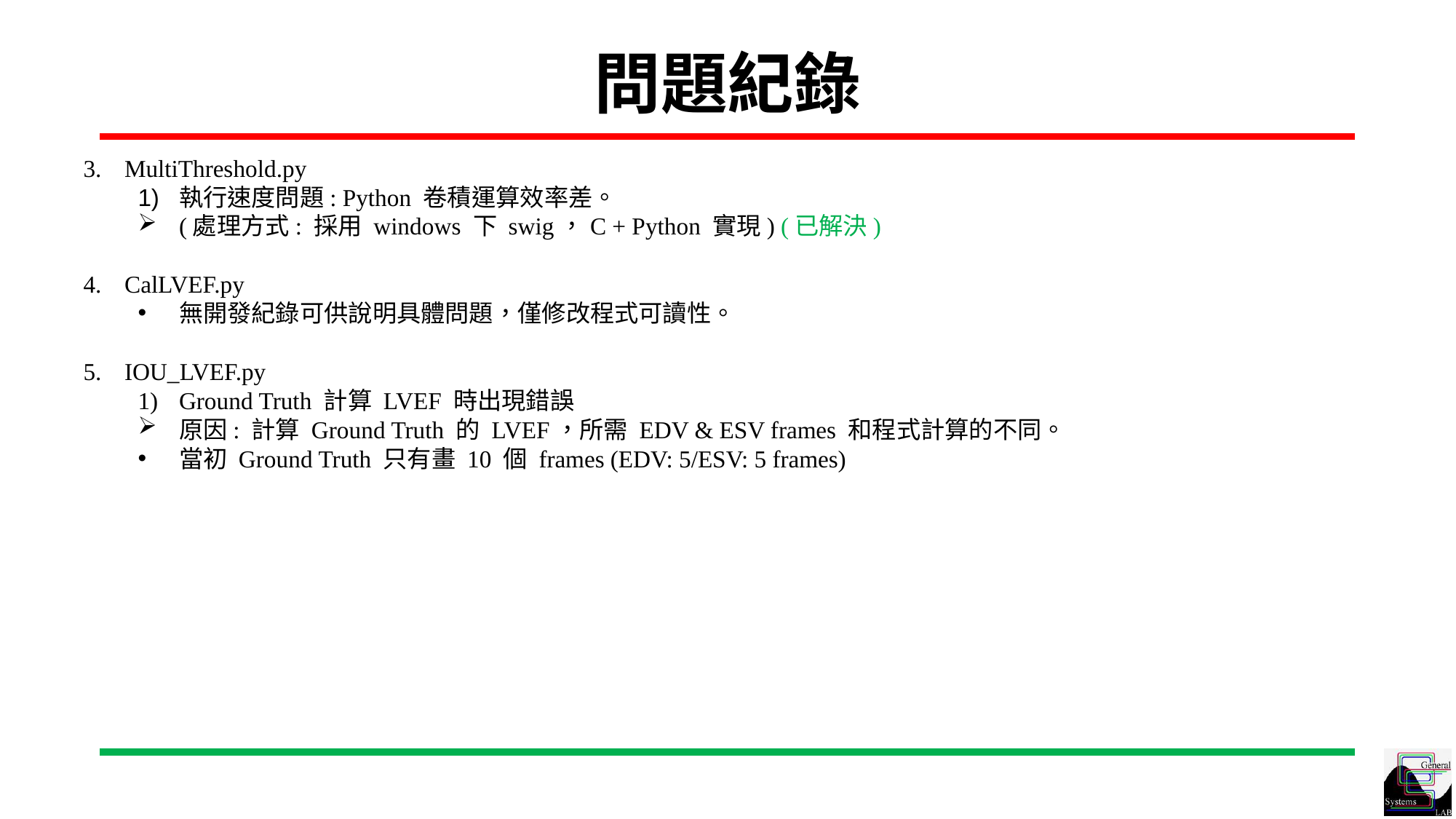

# 問題紀錄
MultiThreshold.py
執行速度問題: Python 卷積運算效率差。
(處理方式: 採用 windows 下 swig，C + Python 實現) (已解決)

CalLVEF.py
無開發紀錄可供說明具體問題，僅修改程式可讀性。

IOU_LVEF.py
Ground Truth 計算 LVEF 時出現錯誤
原因: 計算 Ground Truth 的 LVEF，所需 EDV & ESV frames 和程式計算的不同。
當初 Ground Truth 只有畫 10 個 frames (EDV: 5/ESV: 5 frames)